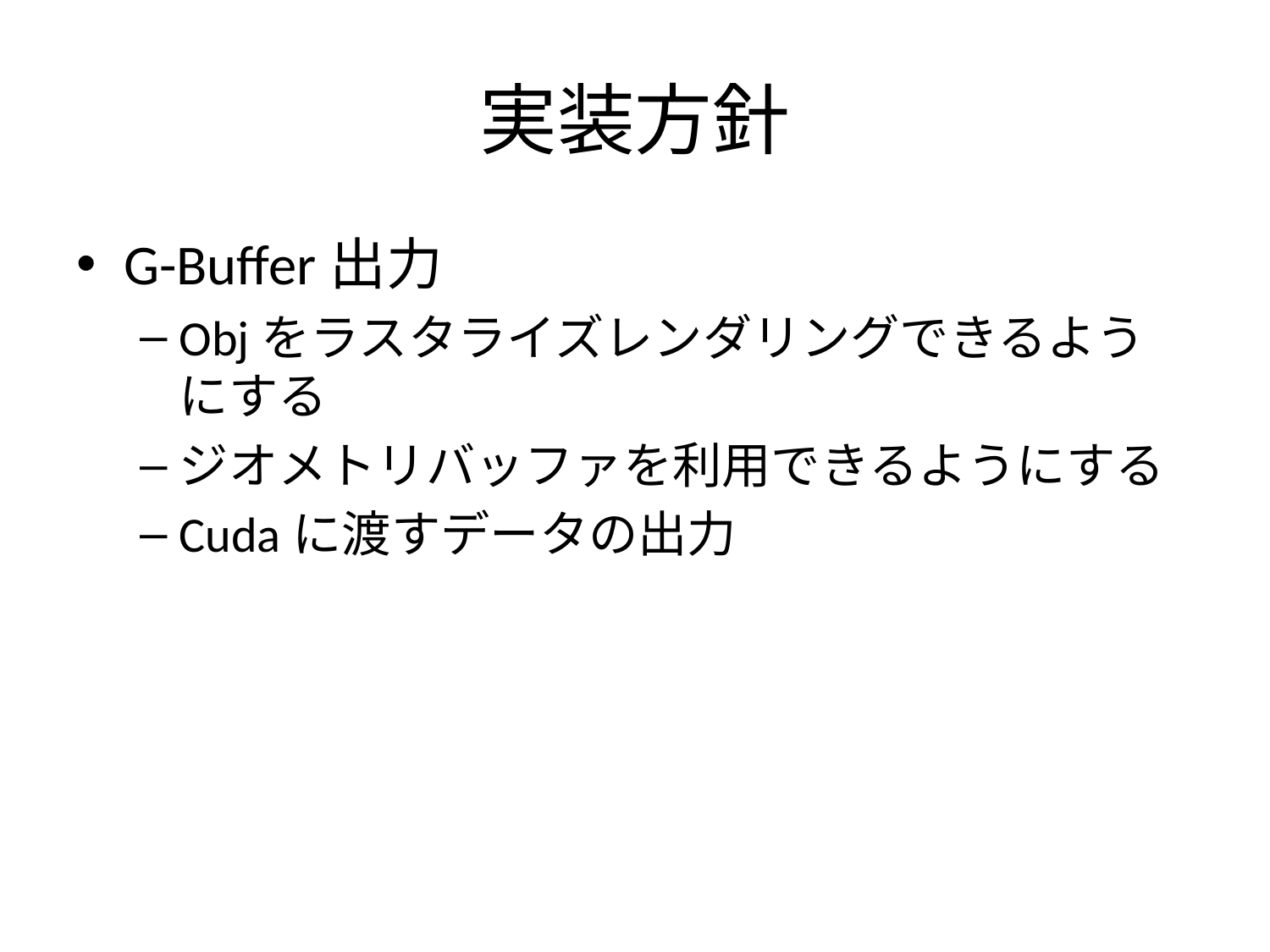

# 実装方針
G-Buffer出力
Objをラスタライズレンダリングできるようにする
ジオメトリバッファを利用できるようにする
Cudaに渡すデータの出力